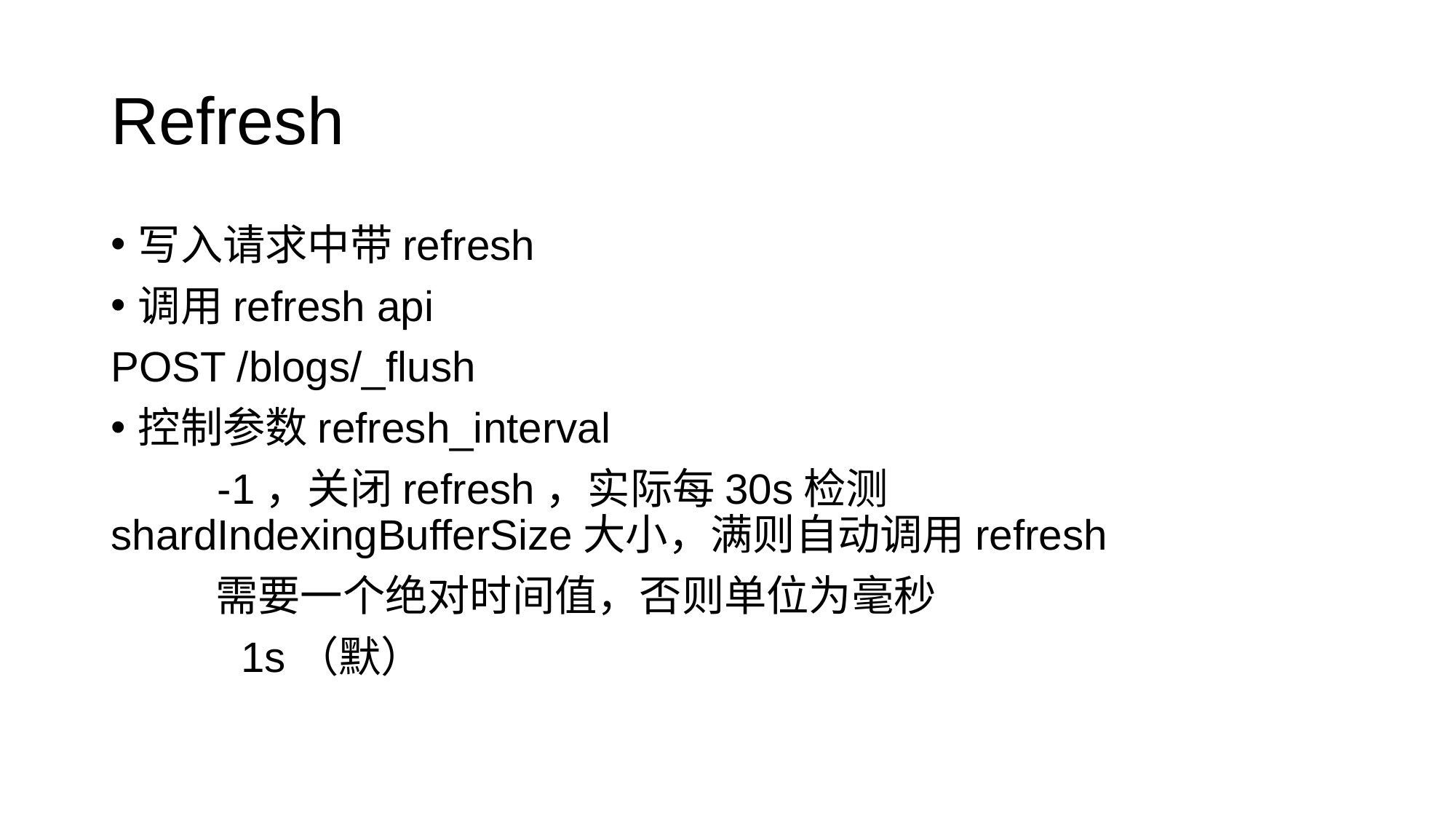

# Refresh
写入请求中带refresh
调用refresh api
POST /blogs/_flush
控制参数refresh_interval
         -1，关闭refresh，实际每30s检测shardIndexingBufferSize大小，满则自动调用refresh
          需要一个绝对时间值，否则单位为毫秒
           1s（默）